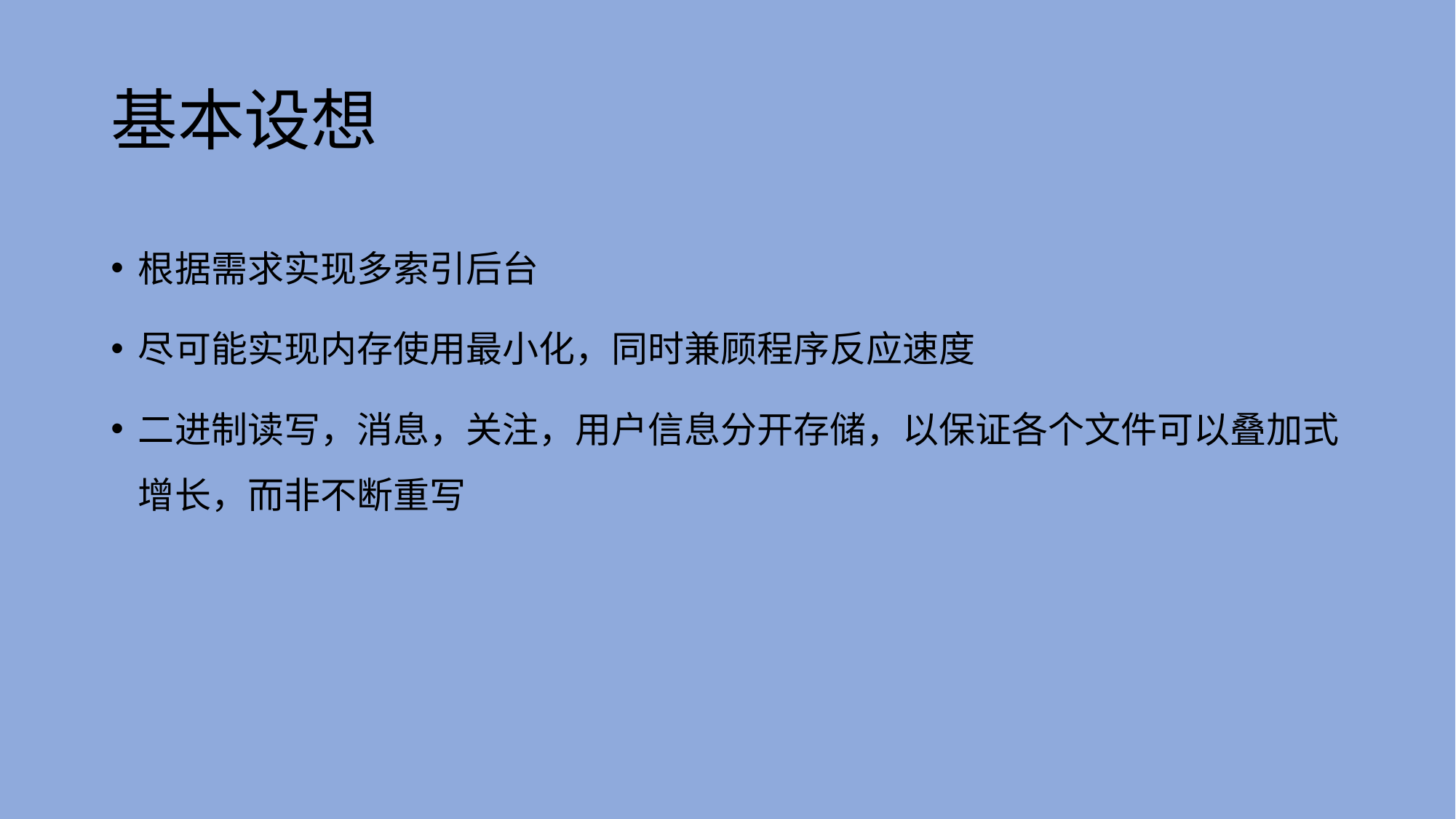

# 基本设想
根据需求实现多索引后台
尽可能实现内存使用最小化，同时兼顾程序反应速度
二进制读写，消息，关注，用户信息分开存储，以保证各个文件可以叠加式增长，而非不断重写